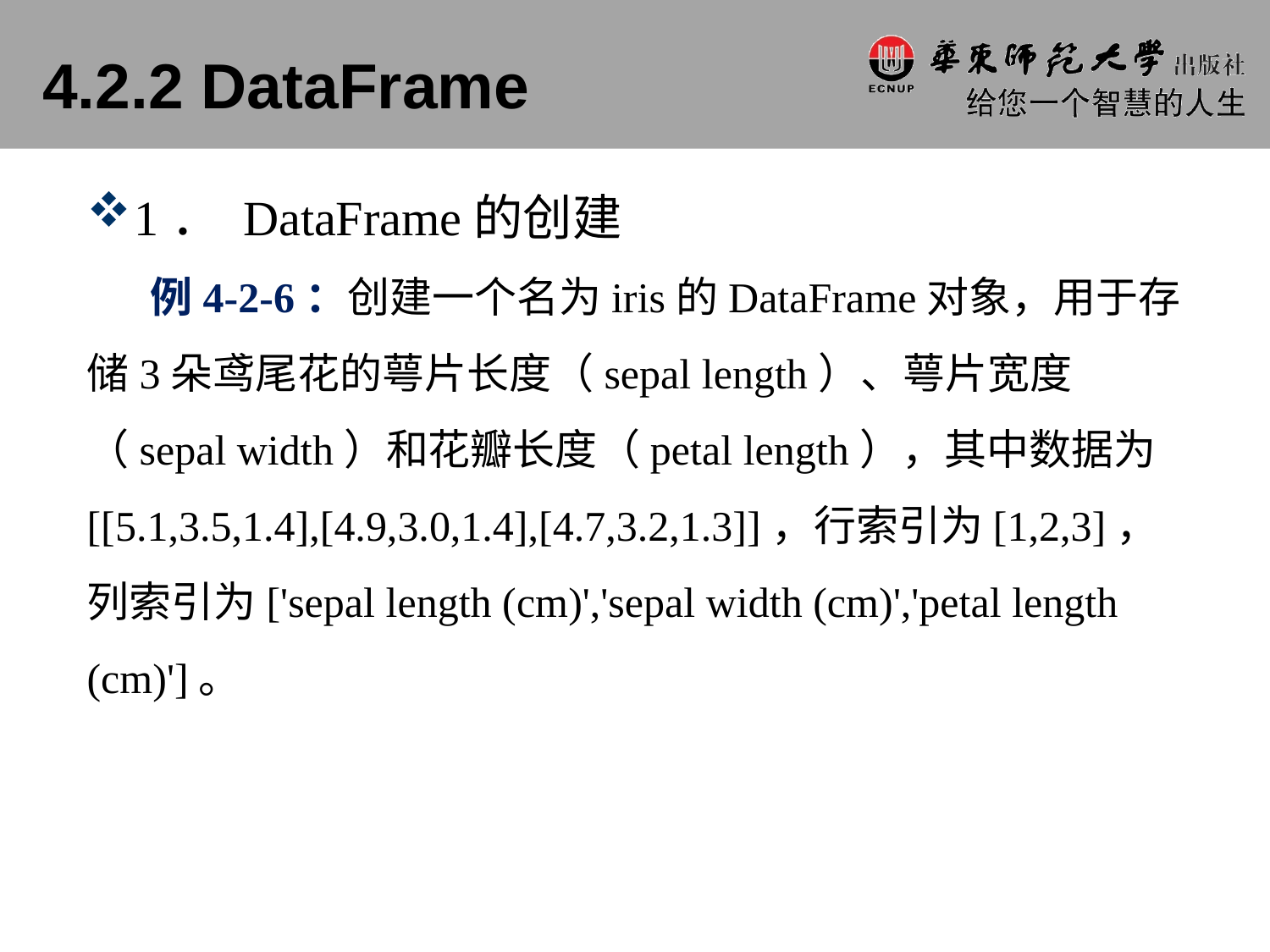

# 4.2.2 DataFrame
1． DataFrame的创建
例4-2-6：创建一个名为iris的DataFrame对象，用于存储3朵鸢尾花的萼片长度（sepal length）、萼片宽度（sepal width）和花瓣长度（petal length），其中数据为[[5.1,3.5,1.4],[4.9,3.0,1.4],[4.7,3.2,1.3]]，行索引为[1,2,3]，列索引为['sepal length (cm)','sepal width (cm)','petal length (cm)']。